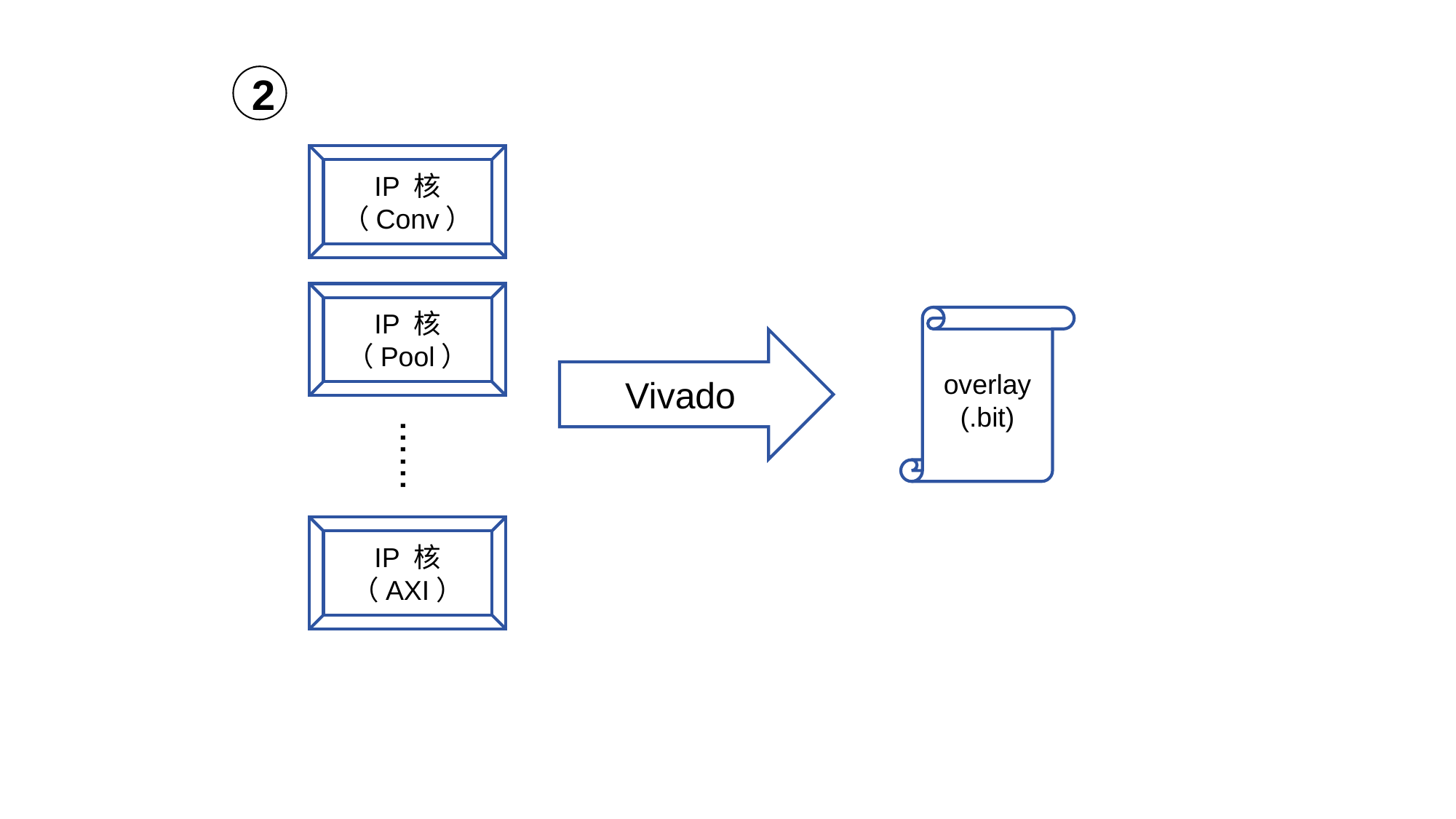

2
IP 核（Conv）
IP 核
（Pool）
overlay
(.bit)
Vivado
......
IP 核
（AXI）